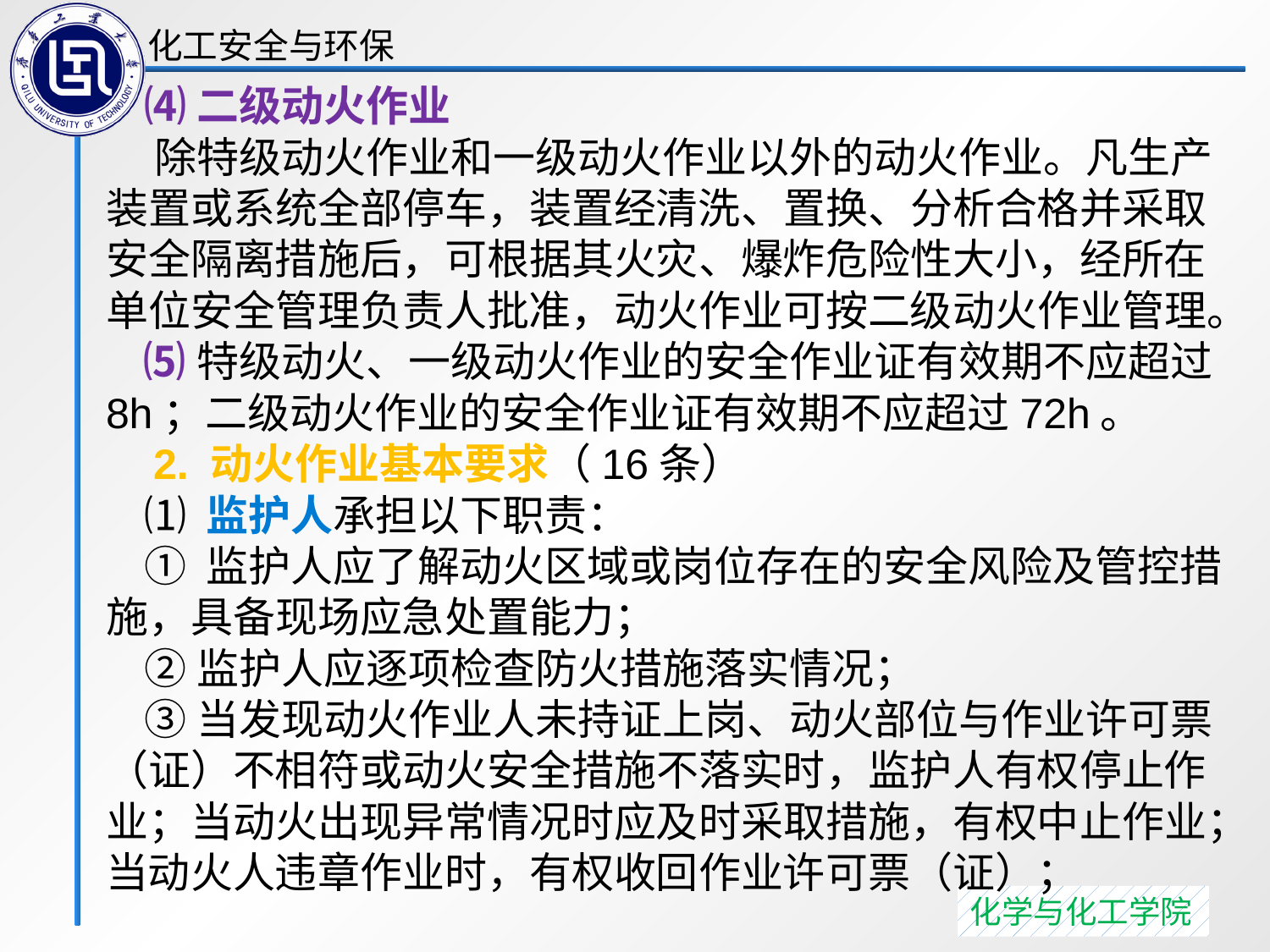

⑷二级动火作业
    除特级动火作业和一级动火作业以外的动火作业。凡生产装置或系统全部停车，装置经清洗、置换、分析合格并采取安全隔离措施后，可根据其火灾、爆炸危险性大小，经所在单位安全管理负责人批准，动火作业可按二级动火作业管理。
    ⑸特级动火、一级动火作业的安全作业证有效期不应超过8h；二级动火作业的安全作业证有效期不应超过72h。
    2. 动火作业基本要求（16条）
    ⑴ 监护人承担以下职责：
    ① 监护人应了解动火区域或岗位存在的安全风险及管控措施，具备现场应急处置能力；
    ②监护人应逐项检查防火措施落实情况；
    ③当发现动火作业人未持证上岗、动火部位与作业许可票（证）不相符或动火安全措施不落实时，监护人有权停止作业；当动火出现异常情况时应及时采取措施，有权中止作业；当动火人违章作业时，有权收回作业许可票（证）；